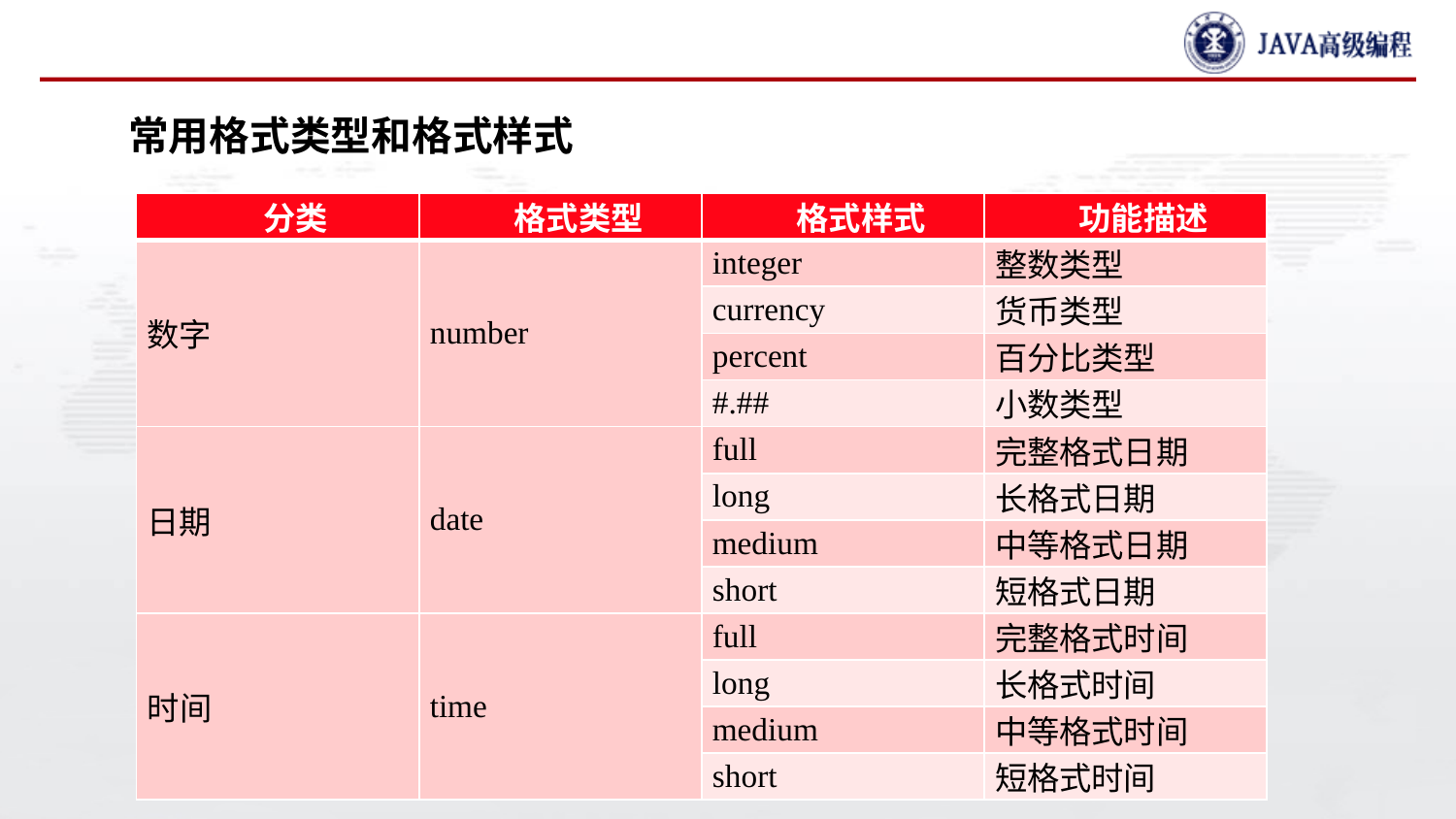

#
常用格式类型和格式样式
| 分类 | 格式类型 | 格式样式 | 功能描述 |
| --- | --- | --- | --- |
| 数字 | number | integer | 整数类型 |
|  |  | currency | 货币类型 |
|  |  | percent | 百分比类型 |
|  |  | #.## | 小数类型 |
| 日期 | date | full | 完整格式日期 |
|  |  | long | 长格式日期 |
|  |  | medium | 中等格式日期 |
|  |  | short | 短格式日期 |
| 时间 | time | full | 完整格式时间 |
|  |  | long | 长格式时间 |
|  |  | medium | 中等格式时间 |
|  |  | short | 短格式时间 |